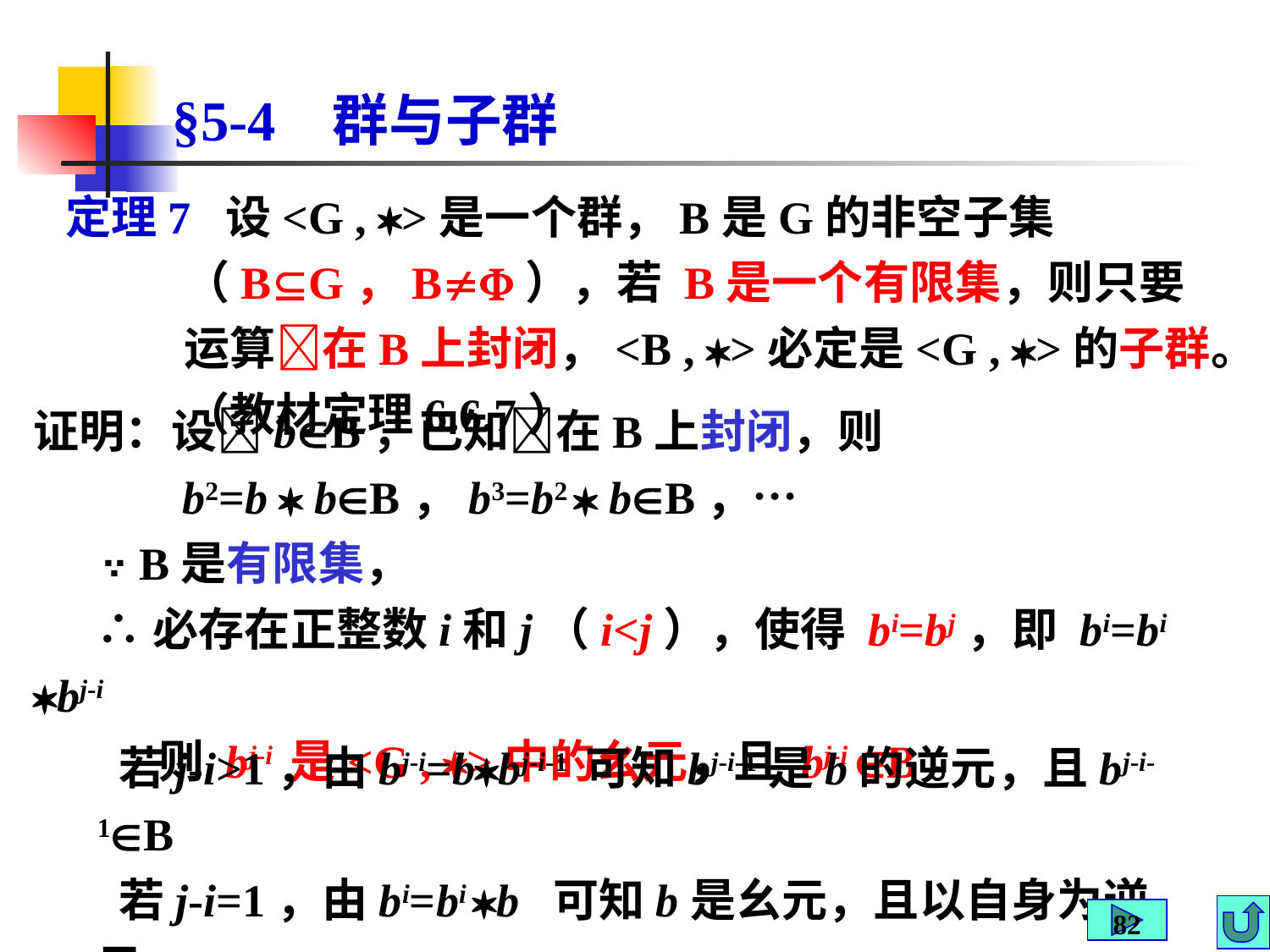

# §5-4   群与子群
定理7  设<G , ∗>是一个群，B是G的非空子集（B⊆G，B≠Φ），若 B是一个有限集，则只要运算∗在B上封闭，<B , ∗>必定是<G , ∗>的子群。（教材定理6.6.7）
证明：设∀b∈B，已知∗在B上封闭，则
             b2=b ∗ b∈B，b3=b2 ∗ b∈B，…
      ∵ B是有限集，
      ∴必存在正整数i和j（i<j），使得 bi=bj，即 bi=bi ∗bj-i
           则 bj-i 是<G , ∗>中的幺元，且 bj-i ∈B。
 若j-i>1，由bj-i=b∗bj-i-1 可知bj-i-1是b的逆元，且bj-i-1∈B
 若j-i=1，由bi=bi ∗b  可知b是幺元，且以自身为逆元。
 因此， <B , ∗>是<G , ∗>的一个子群。
38
82